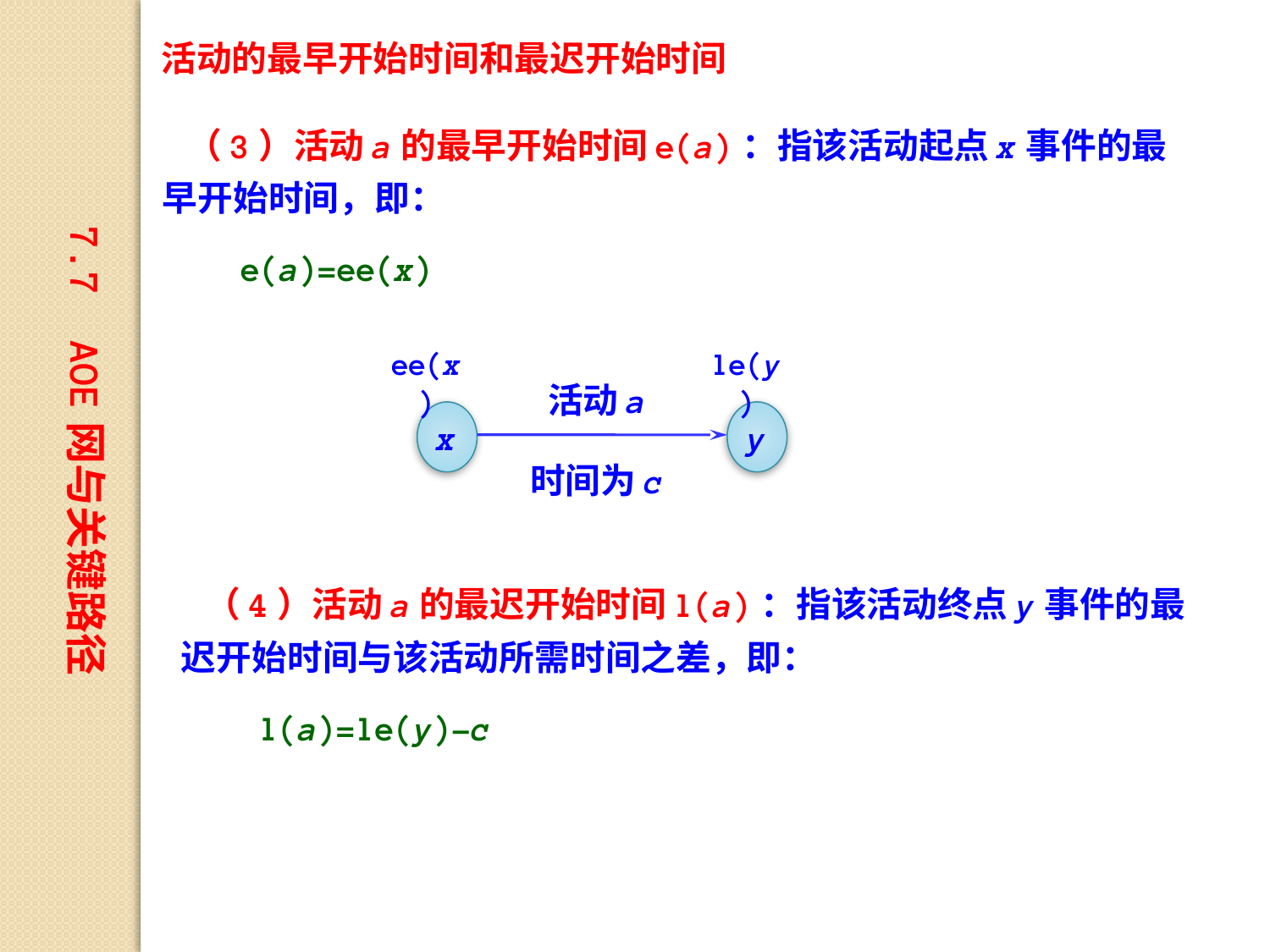

活动的最早开始时间和最迟开始时间
  （3）活动a的最早开始时间e(a)：指该活动起点x事件的最早开始时间，即：
　　e(a)=ee(x)
7.7  AOE网与关键路径
ee(x)
le(y)
活动a
x
y

时间为c
  （4）活动a的最迟开始时间l(a)：指该活动终点y事件的最迟开始时间与该活动所需时间之差，即：
　　l(a)=le(y)-c